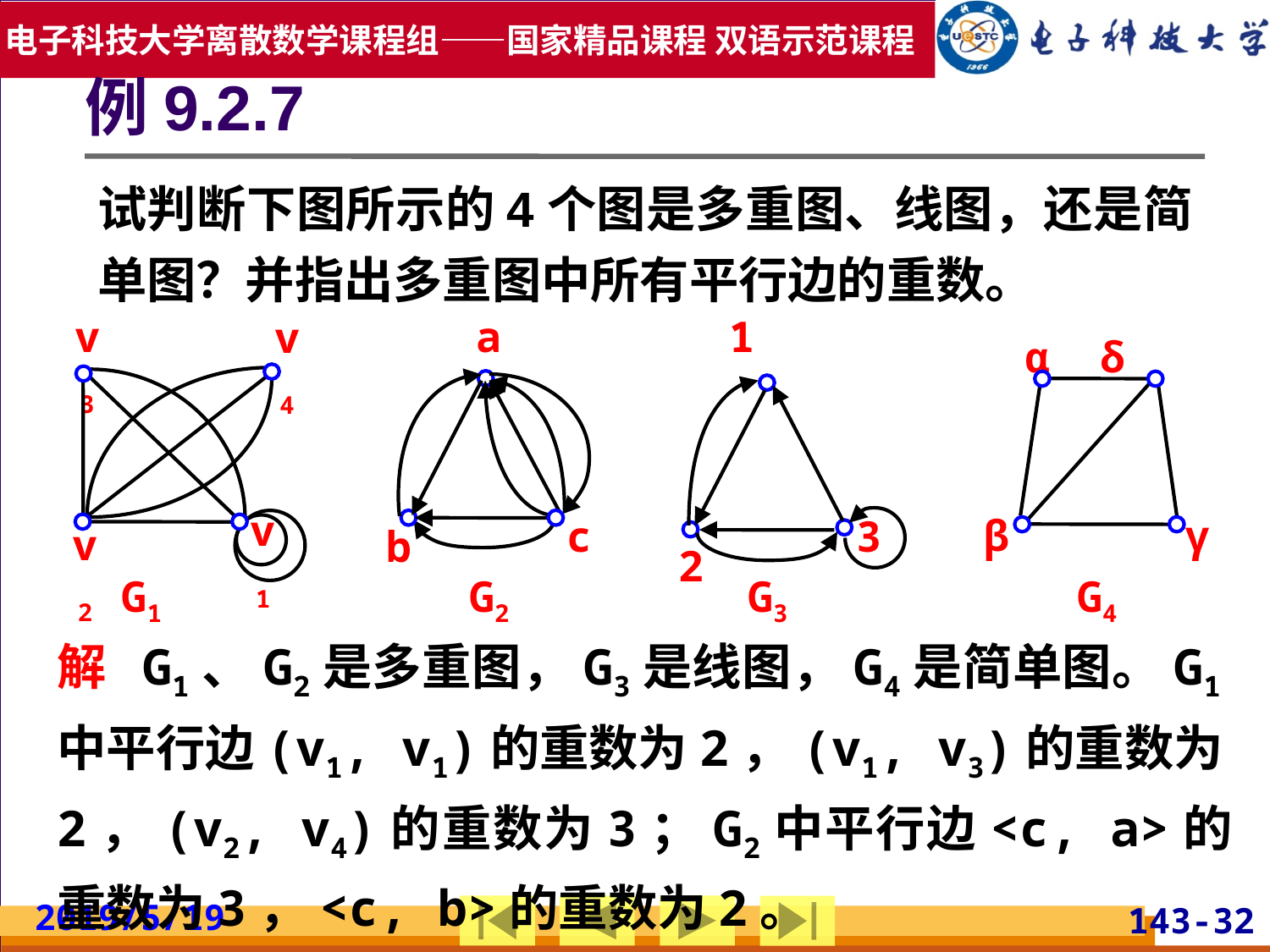

例9.2.7
试判断下图所示的4个图是多重图、线图，还是简单图？并指出多重图中所有平行边的重数。
v3
v4

v1

v2

G1
a

c

b
G2
1

3

2
G3
α
δ

β
γ

G4
解  G1、G2是多重图，G3是线图，G4是简单图。G1中平行边(v1, v1)的重数为2，(v1, v3)的重数为2，(v2, v4)的重数为3；G2中平行边<c, a>的重数为3，<c, b>的重数为2。
2019/5/19